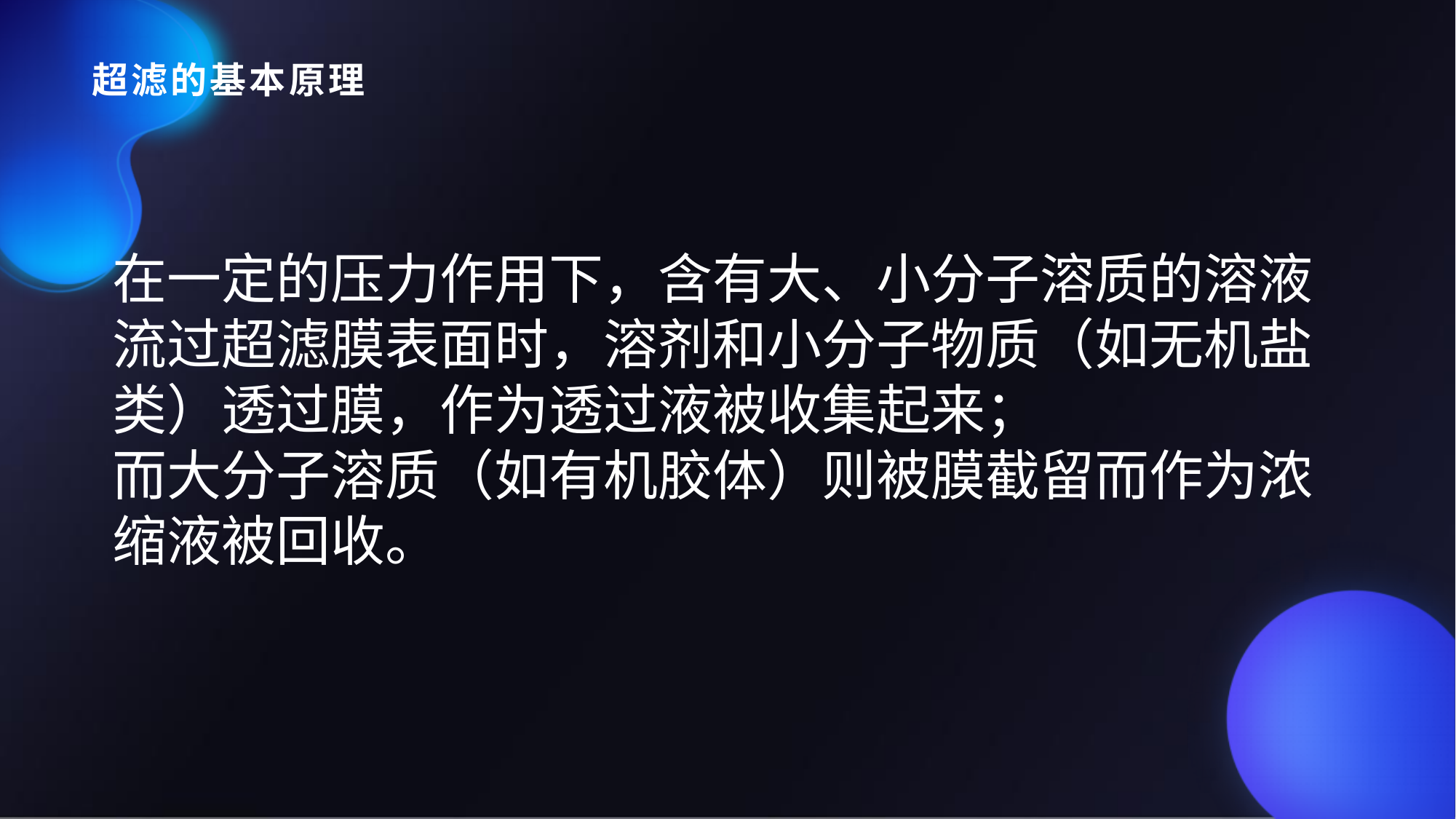

# 超滤的基本原理
在一定的压力作用下，含有大、小分子溶质的溶液流过超滤膜表面时，溶剂和小分子物质（如无机盐类）透过膜，作为透过液被收集起来；
而大分子溶质（如有机胶体）则被膜截留而作为浓缩液被回收。